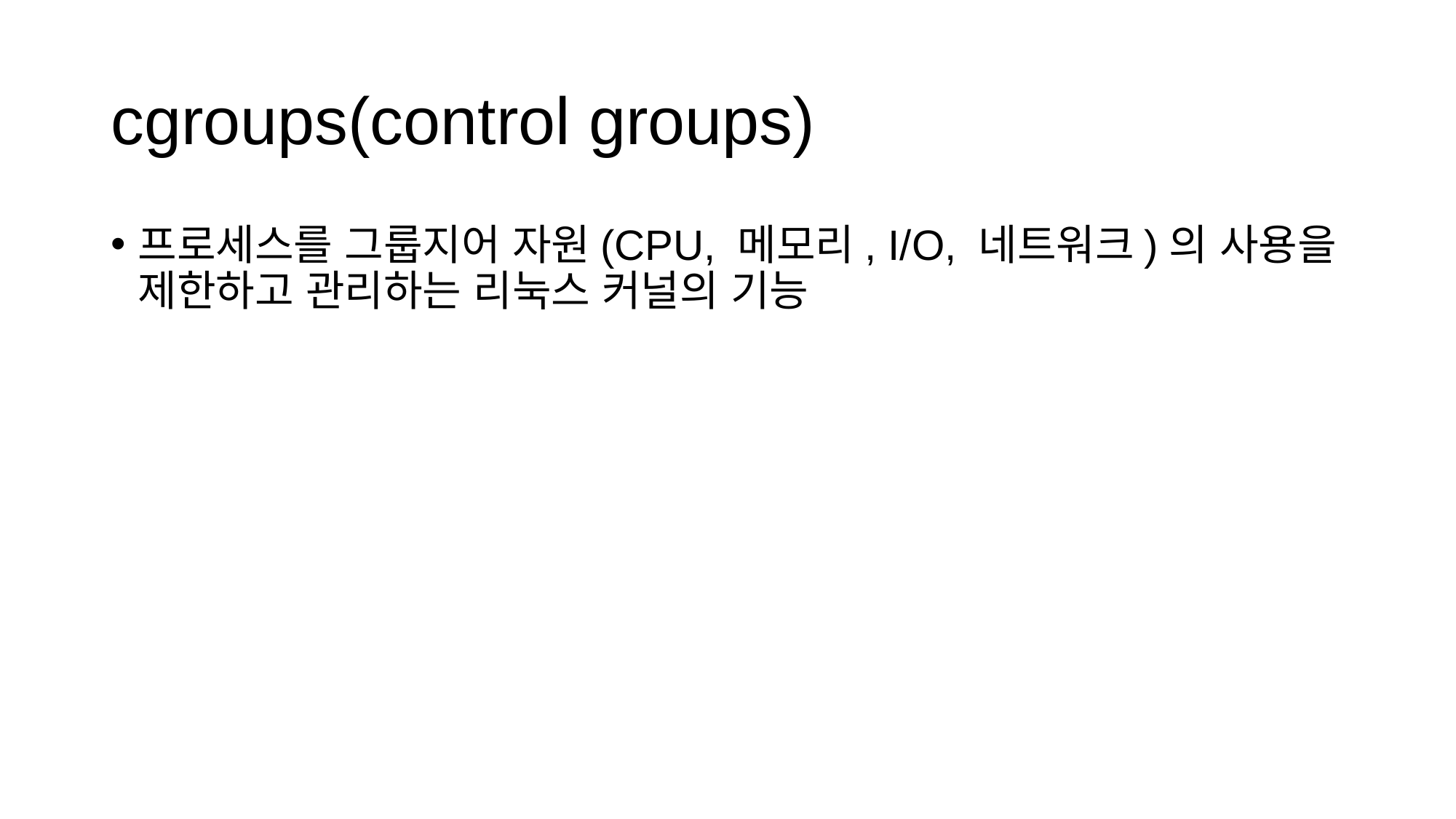

# cgroups(control groups)
프로세스를 그룹지어 자원(CPU, 메모리, I/O, 네트워크)의 사용을 제한하고 관리하는 리눅스 커널의 기능